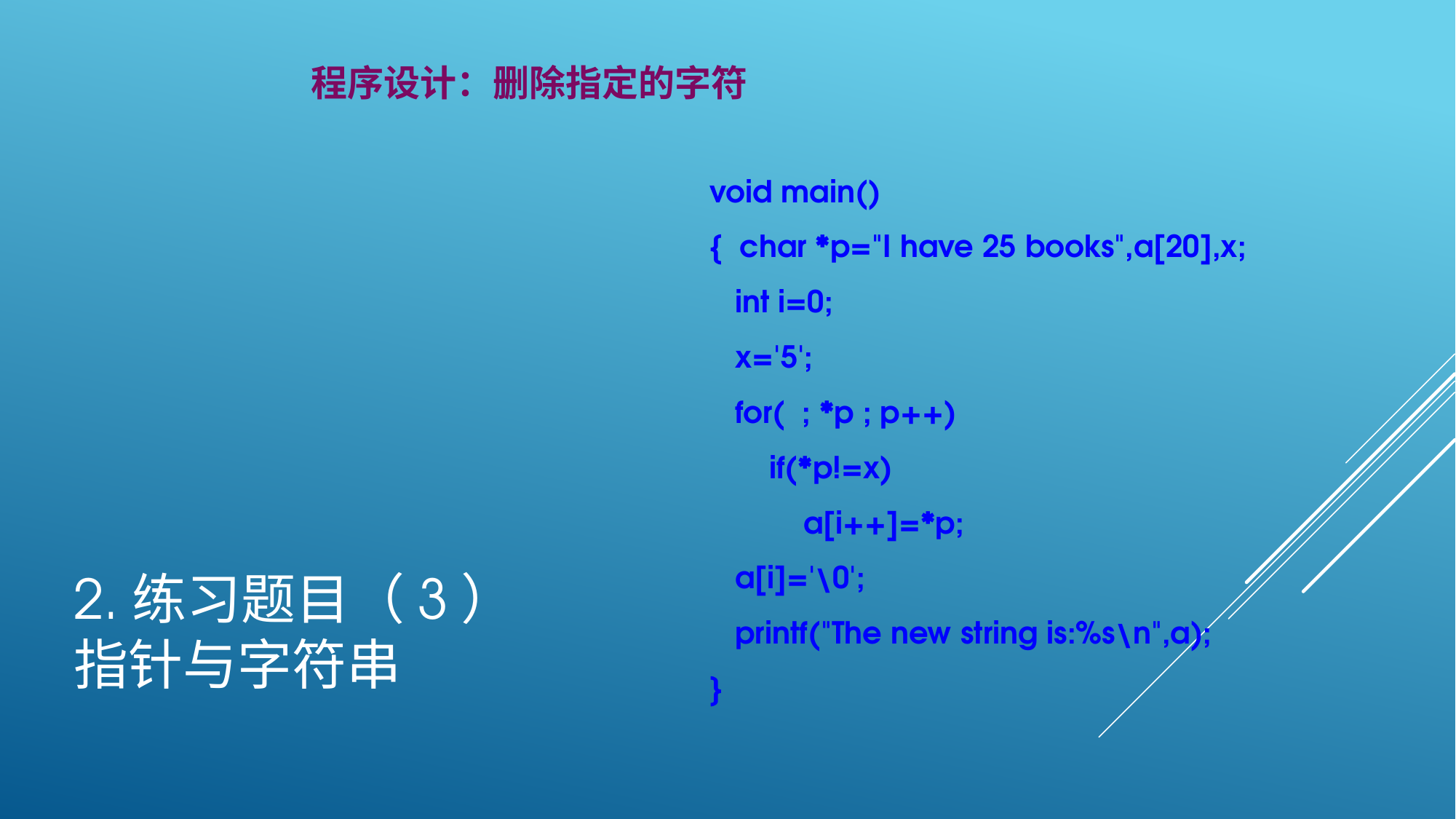

# 程序设计：删除指定的字符
void main()
{  char *p="I have 25 books",a[20],x;
   int i=0;
   x='5';
   for(  ; *p ; p++)
       if(*p!=x)
           a[i++]=*p;
   a[i]='\0';
   printf("The new string is:%s\n",a);
}
2.练习题目（3）
指针与字符串